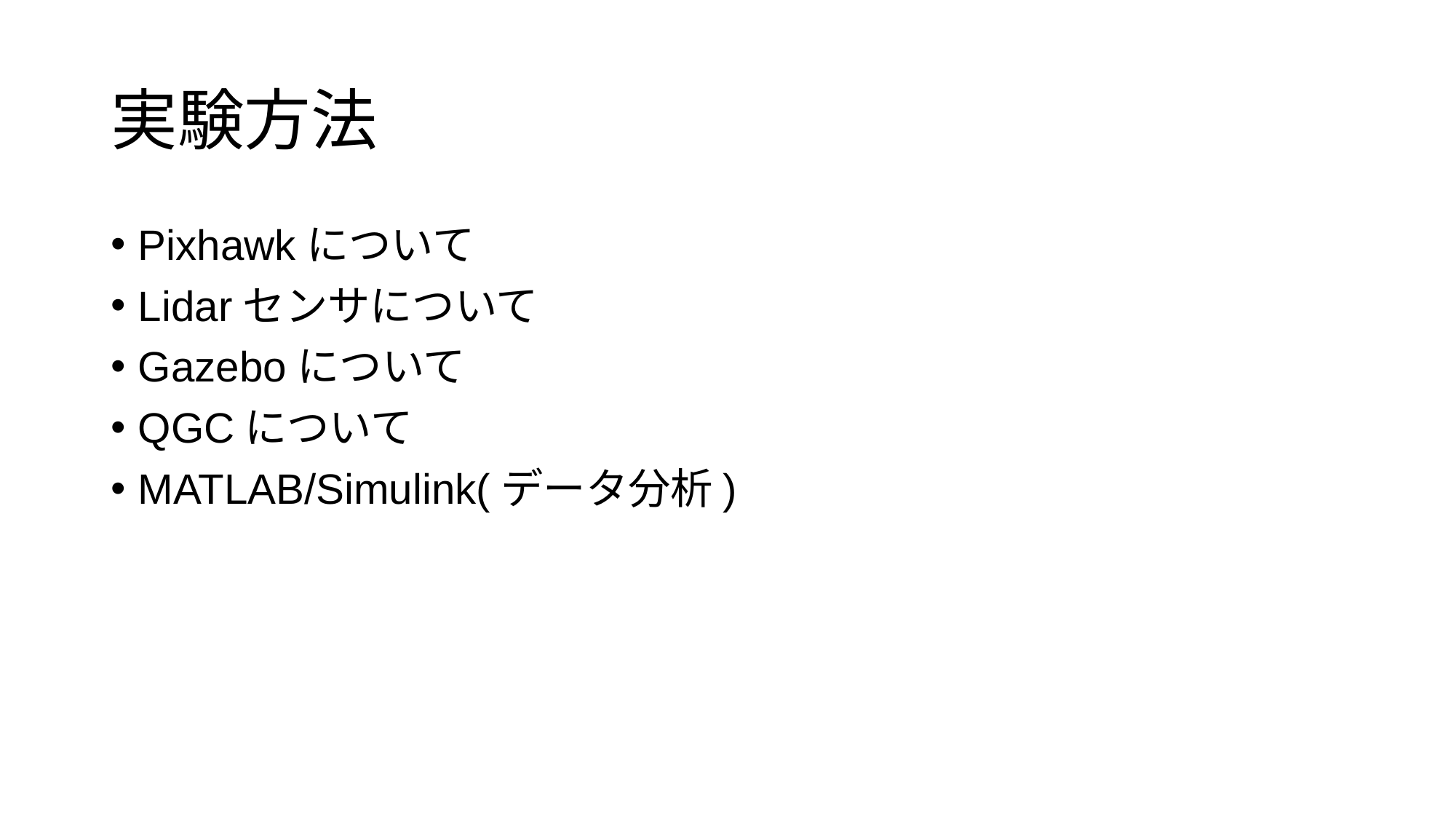

# 実験方法
Pixhawkについて
Lidarセンサについて
Gazeboについて
QGCについて
MATLAB/Simulink(データ分析)